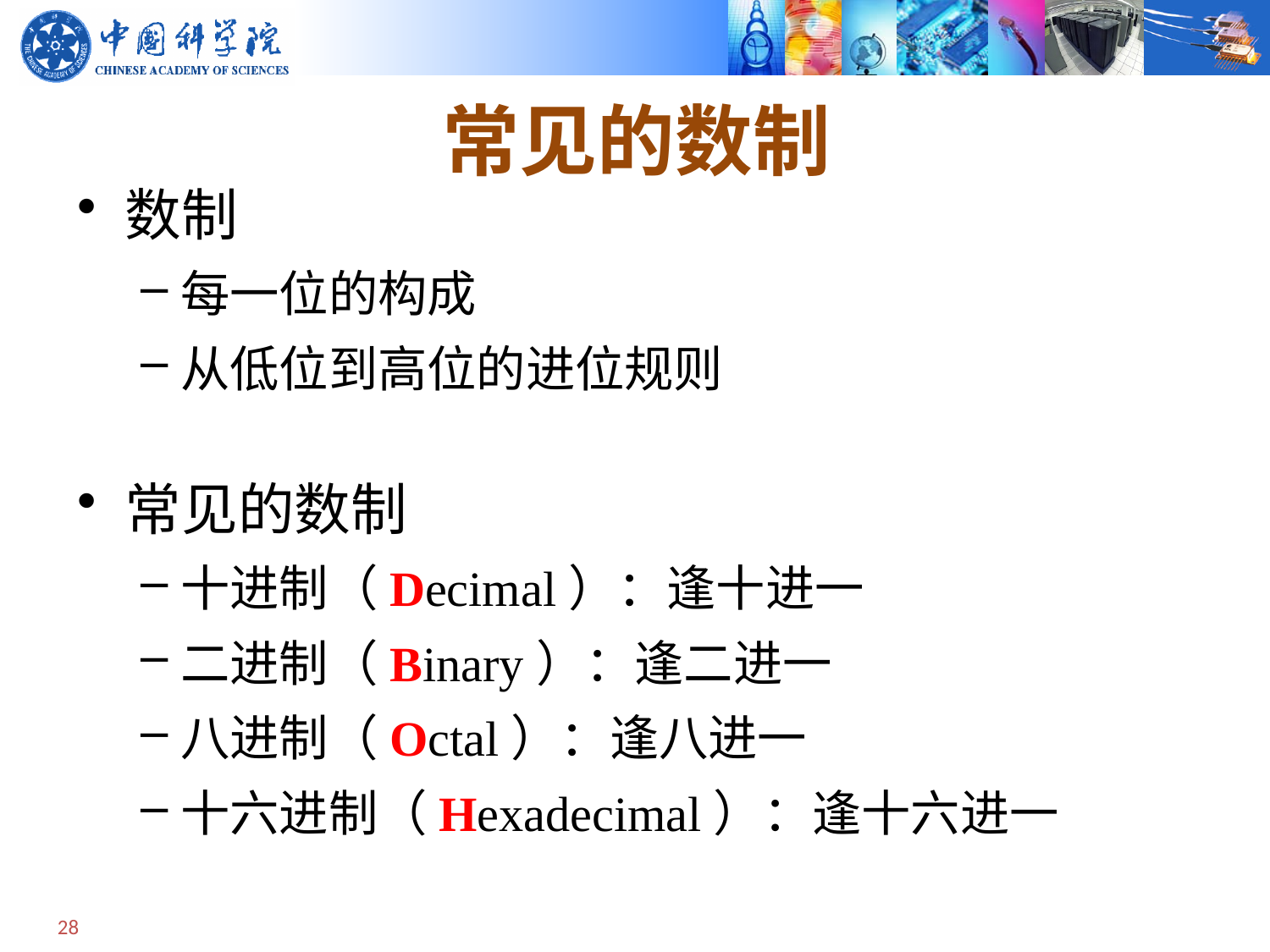

# 常见的数制
数制
每一位的构成
从低位到高位的进位规则

常见的数制
十进制（Decimal）：逢十进一
二进制（Binary）：逢二进一
八进制（Octal）：逢八进一
十六进制（Hexadecimal）：逢十六进一